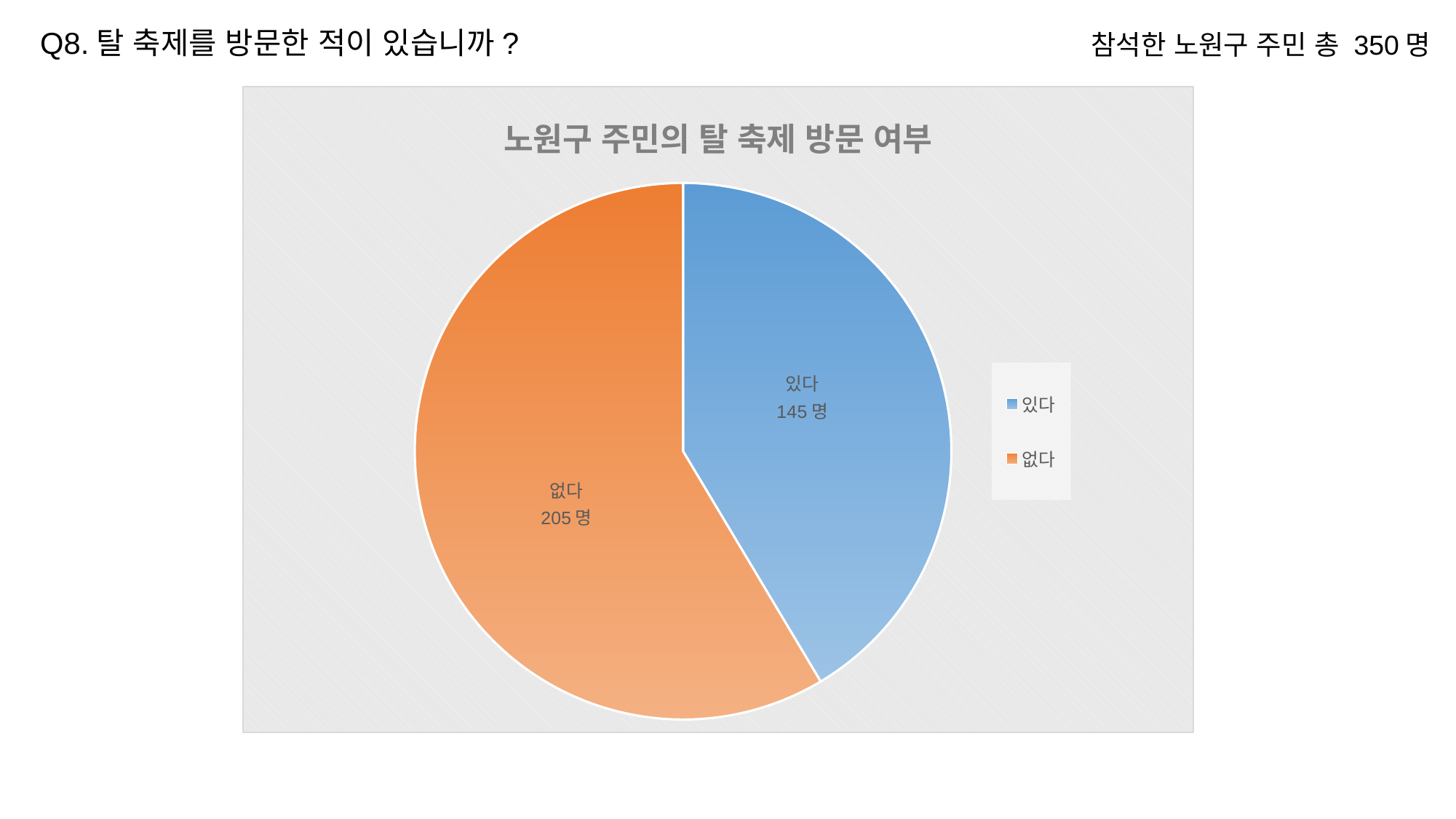

Q8.탈 축제를 방문한 적이 있습니까?
참석한 노원구 주민 총 350명

### Chart: 노원구 주민의 탈 축제 방문 여부

| Category | 공릉 1동 주민의 탈 축제 방문 여부 |
|---|---|
| 있다 | 145.0 |
| 없다 | 205.0 |